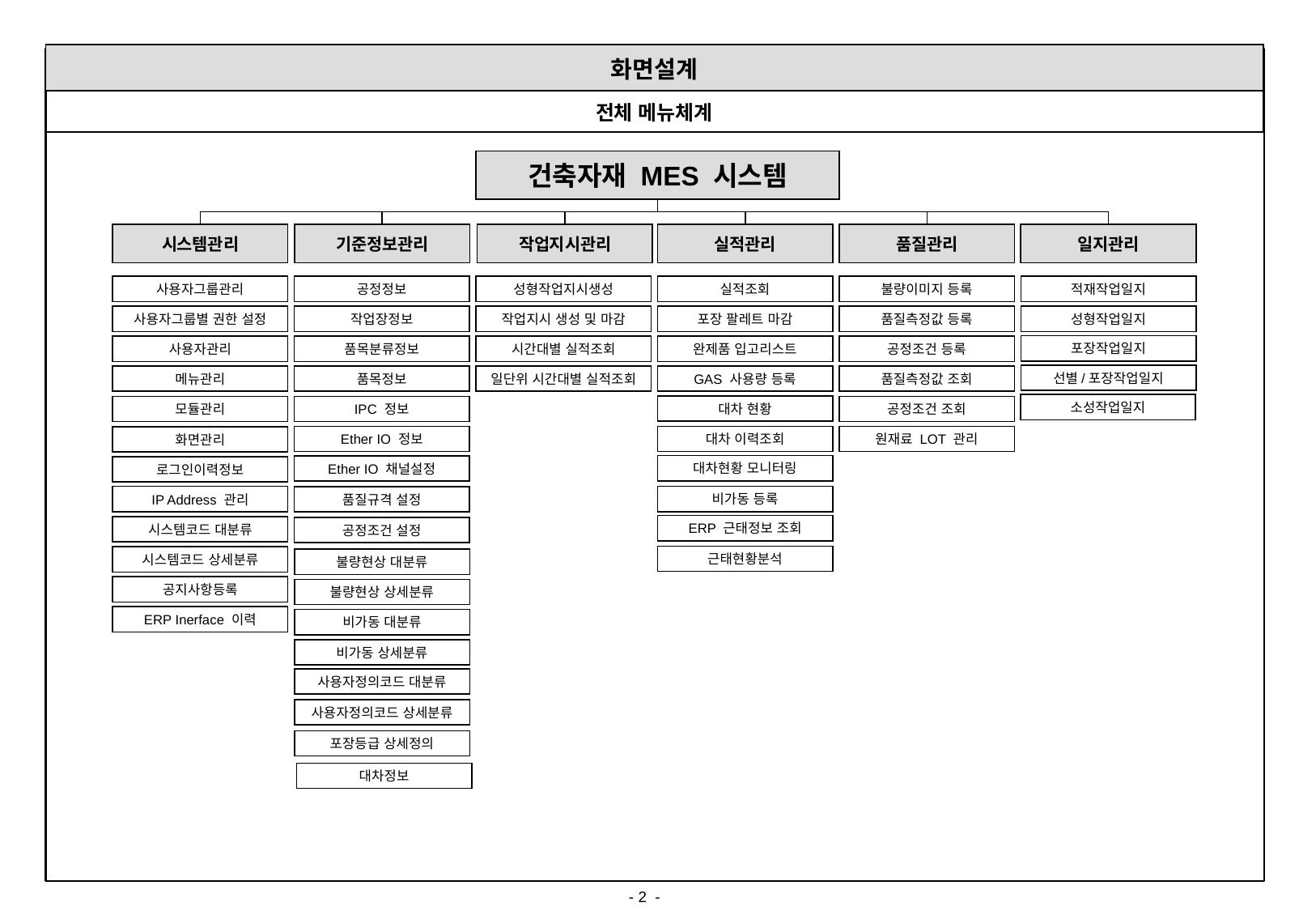

| 화면설계 |
| --- |
| 전체 메뉴체계 |
건축자재 MES 시스템
시스템관리
기준정보관리
작업지시관리
실적관리
품질관리
일지관리
사용자그룹관리
공정정보
성형작업지시생성
실적조회
불량이미지 등록
적재작업일지
사용자그룹별 권한 설정
작업장정보
작업지시 생성 및 마감
포장 팔레트 마감
품질측정값 등록
성형작업일지
포장작업일지
사용자관리
품목분류정보
시간대별 실적조회
완제품 입고리스트
공정조건 등록
선별/포장작업일지
메뉴관리
품목정보
일단위 시간대별 실적조회
GAS 사용량 등록
품질측정값 조회
소성작업일지
대차 현황
모듈관리
IPC 정보
공정조건 조회
Ether IO 정보
대차 이력조회
원재료 LOT 관리
화면관리
대차현황 모니터링
Ether IO 채널설정
로그인이력정보
비가동 등록
IP Address 관리
품질규격 설정
ERP 근태정보 조회
시스템코드 대분류
공정조건 설정
근태현황분석
시스템코드 상세분류
불량현상 대분류
공지사항등록
불량현상 상세분류
ERP Inerface 이력
비가동 대분류
비가동 상세분류
사용자정의코드 대분류
사용자정의코드 상세분류
포장등급 상세정의
대차정보